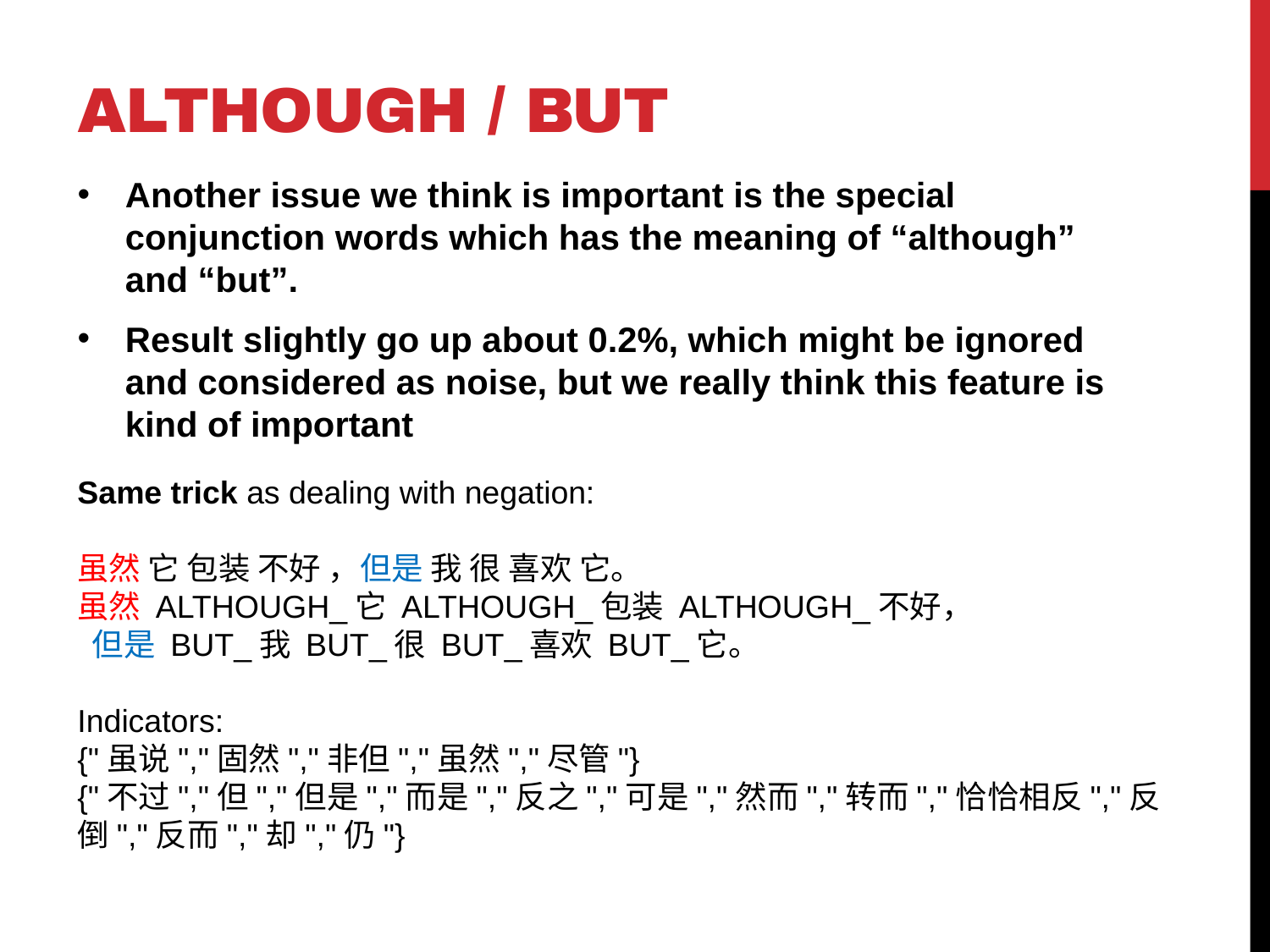

# Although / but
Another issue we think is important is the special conjunction words which has the meaning of “although” and “but”.
Result slightly go up about 0.2%, which might be ignored and considered as noise, but we really think this feature is kind of important
Same trick as dealing with negation:

虽然 它 包装 不好 ，但是 我 很 喜欢 它。
虽然 ALTHOUGH_它 ALTHOUGH_包装 ALTHOUGH_不好，
 但是 BUT_我 BUT_很 BUT_喜欢 BUT_它。

Indicators:
{"虽说","固然","非但","虽然","尽管"}
{"不过","但","但是","而是","反之","可是","然而","转而","恰恰相反","反倒","反而","却","仍"}